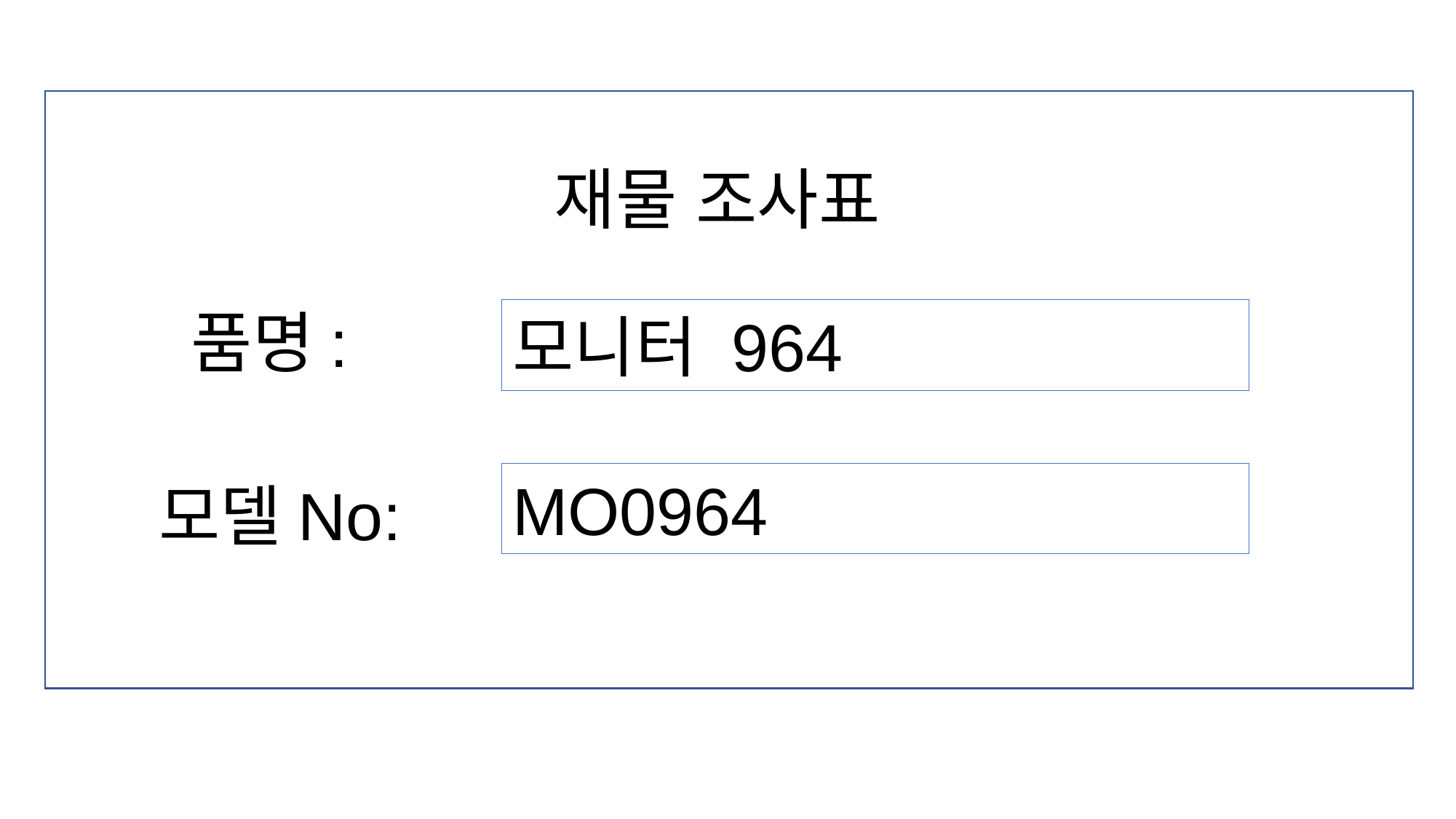

재물 조사표
품명:
모니터 964
MO0964
모델No: